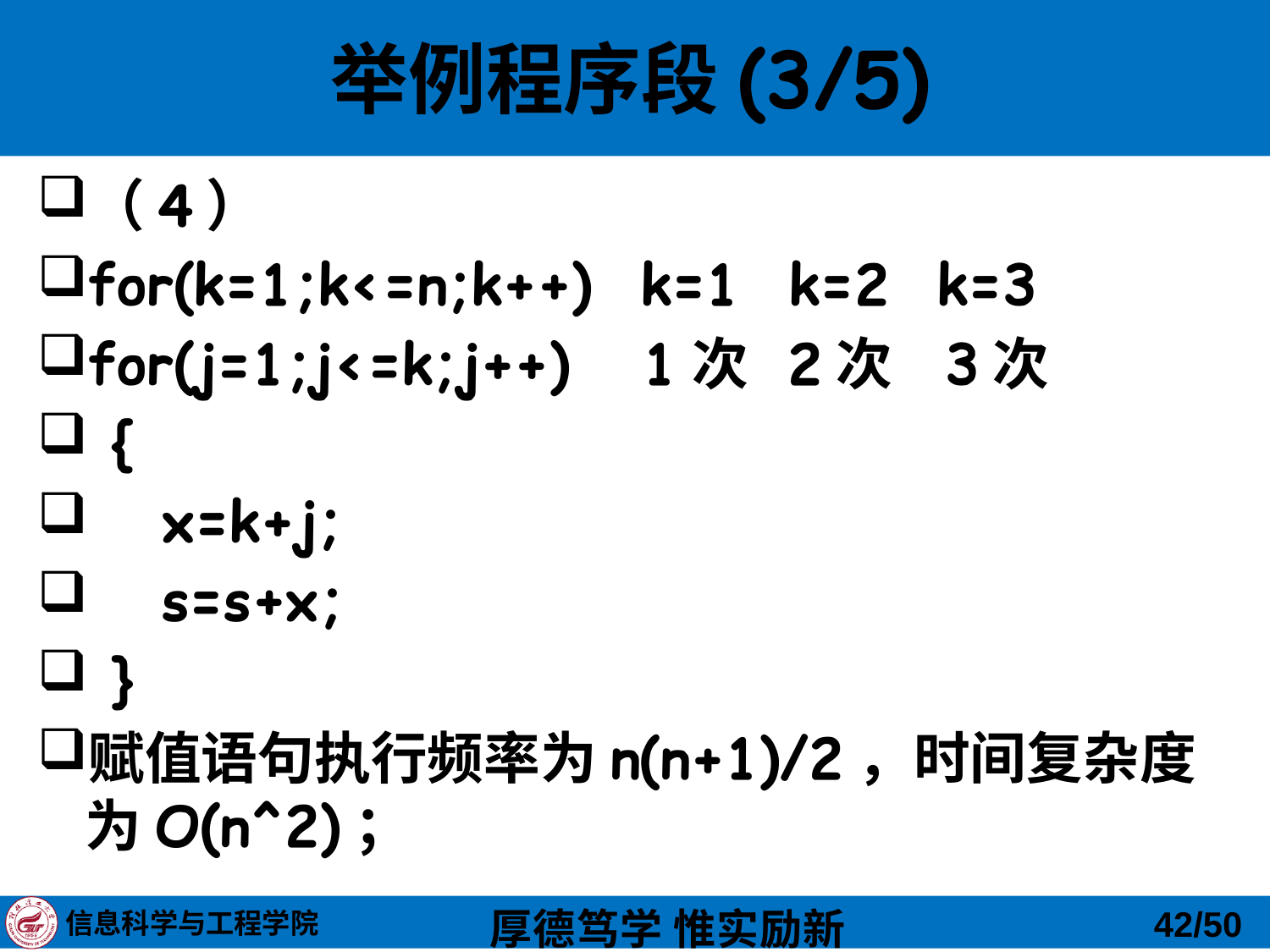

# 举例程序段(3/5)
（4）
for(k=1;k<=n;k++)  k=1  k=2  k=3
for(j=1;j<=k;j++)   1次  2次   3次
 {
   x=k+j;
   s=s+x;
 }
赋值语句执行频率为n(n+1)/2，时间复杂度为O(n^2)；
42/50